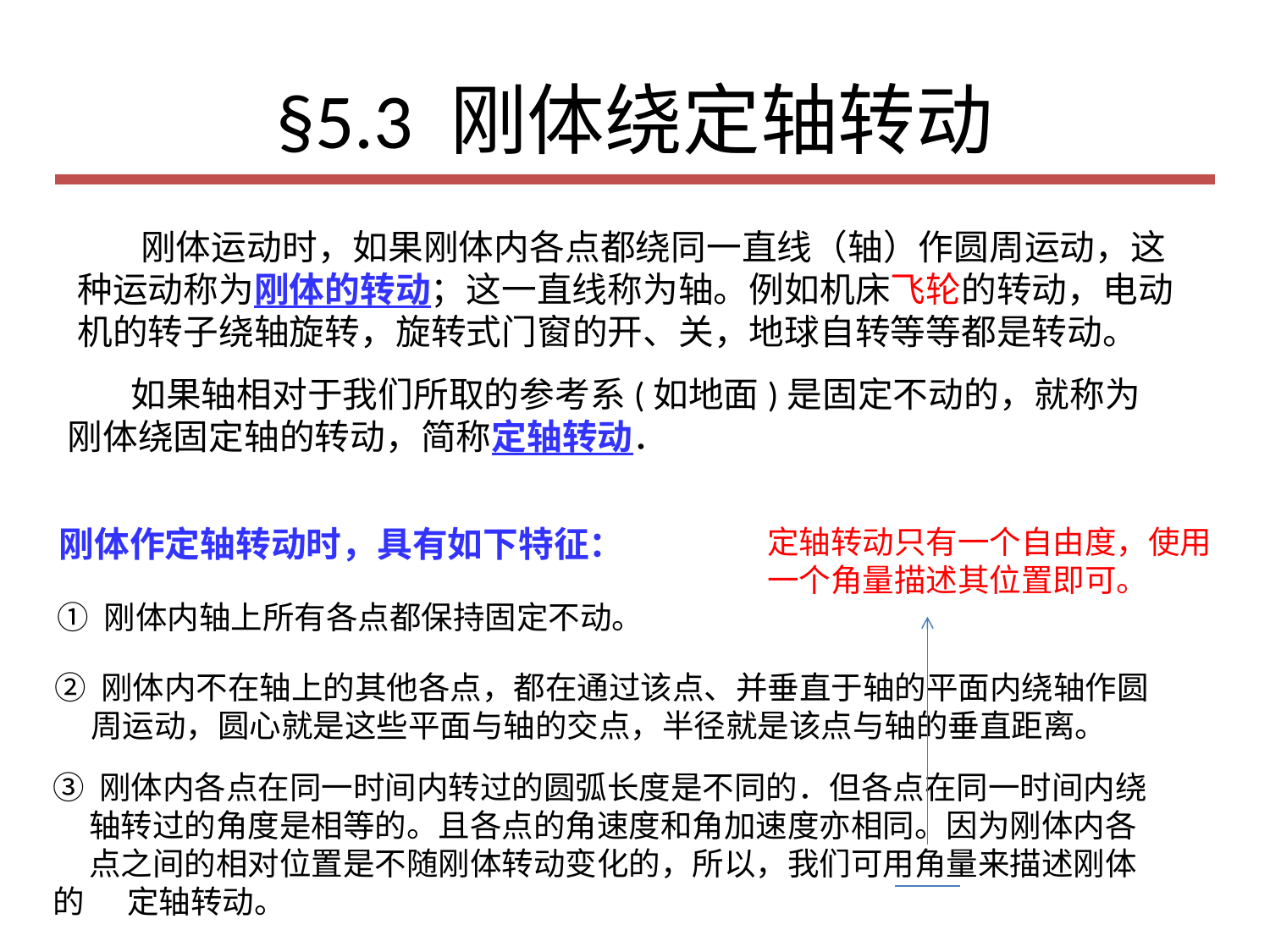

# §5.3 刚体绕定轴转动
       刚体运动时，如果刚体内各点都绕同一直线（轴）作圆周运动，这种运动称为刚体的转动；这一直线称为轴。例如机床飞轮的转动，电动机的转子绕轴旋转，旋转式门窗的开、关，地球自转等等都是转动。
       如果轴相对于我们所取的参考系(如地面)是固定不动的，就称为刚体绕固定轴的转动，简称定轴转动．
刚体作定轴转动时，具有如下特征：
定轴转动只有一个自由度，使用一个角量描述其位置即可。
① 刚体内轴上所有各点都保持固定不动。
 ② 刚体内不在轴上的其他各点，都在通过该点、并垂直于轴的平面内绕轴作圆
     周运动，圆心就是这些平面与轴的交点，半径就是该点与轴的垂直距离。
③ 刚体内各点在同一时间内转过的圆弧长度是不同的．但各点在同一时间内绕
    轴转过的角度是相等的。且各点的角速度和角加速度亦相同。因为刚体内各
    点之间的相对位置是不随刚体转动变化的，所以，我们可用角量来描述刚体的      定轴转动。